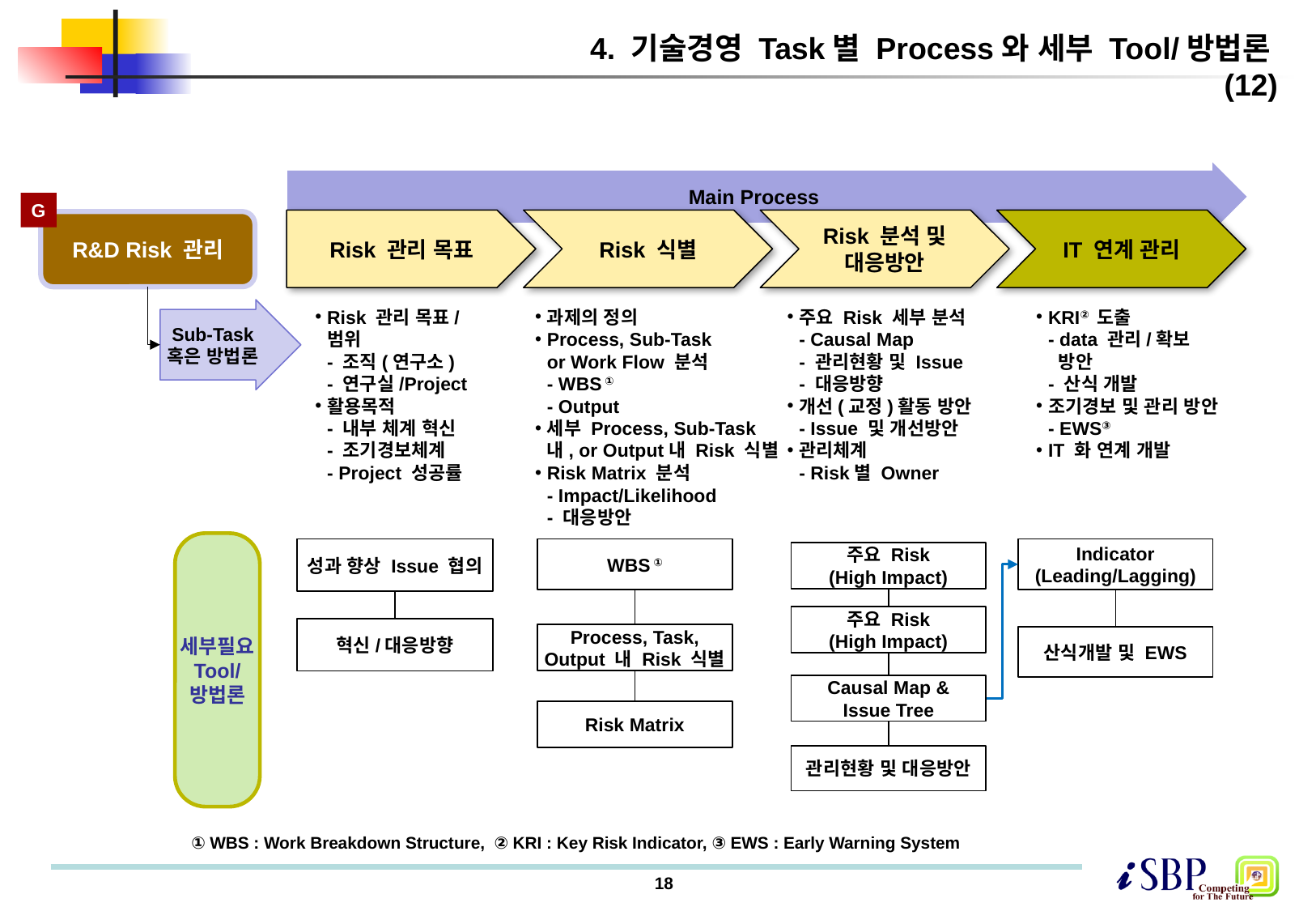

# 4. 기술경영 Task별 Process와 세부 Tool/방법론(12)
Main Process
G
Risk 관리 목표
Risk 식별
Risk 분석 및
대응방안
IT 연계 관리
R&D Risk 관리
Risk 관리 목표/
범위
- 조직(연구소)
- 연구실/Project
활용목적
- 내부 체계 혁신
- 조기경보체계
- Project 성공률
과제의 정의
Process, Sub-Task
or Work Flow 분석
- WBS ①
- Output
세부 Process, Sub-Task
내, or Output내 Risk 식별
Risk Matrix 분석
- Impact/Likelihood
- 대응방안

주요 Risk 세부 분석
- Causal Map
- 관리현황 및 Issue
- 대응방향
개선(교정)활동 방안
- Issue 및 개선방안
관리체계
- Risk별 Owner
KRI② 도출
- data 관리/확보
  방안
- 산식 개발
조기경보 및 관리 방안
- EWS③
IT 화 연계 개발
Sub-Task
혹은 방법론
세부필요
Tool/
방법론
성과 향상 Issue 협의
WBS ①
Indicator
(Leading/Lagging)
주요 Risk
(High Impact)
주요 Risk
(High Impact)
혁신/대응방향
Process, Task,
Output 내 Risk 식별
산식개발 및 EWS
Causal Map &
Issue Tree
Risk Matrix
관리현황 및 대응방안
① WBS : Work Breakdown Structure,  ② KRI : Key Risk Indicator, ③ EWS : Early Warning System
18